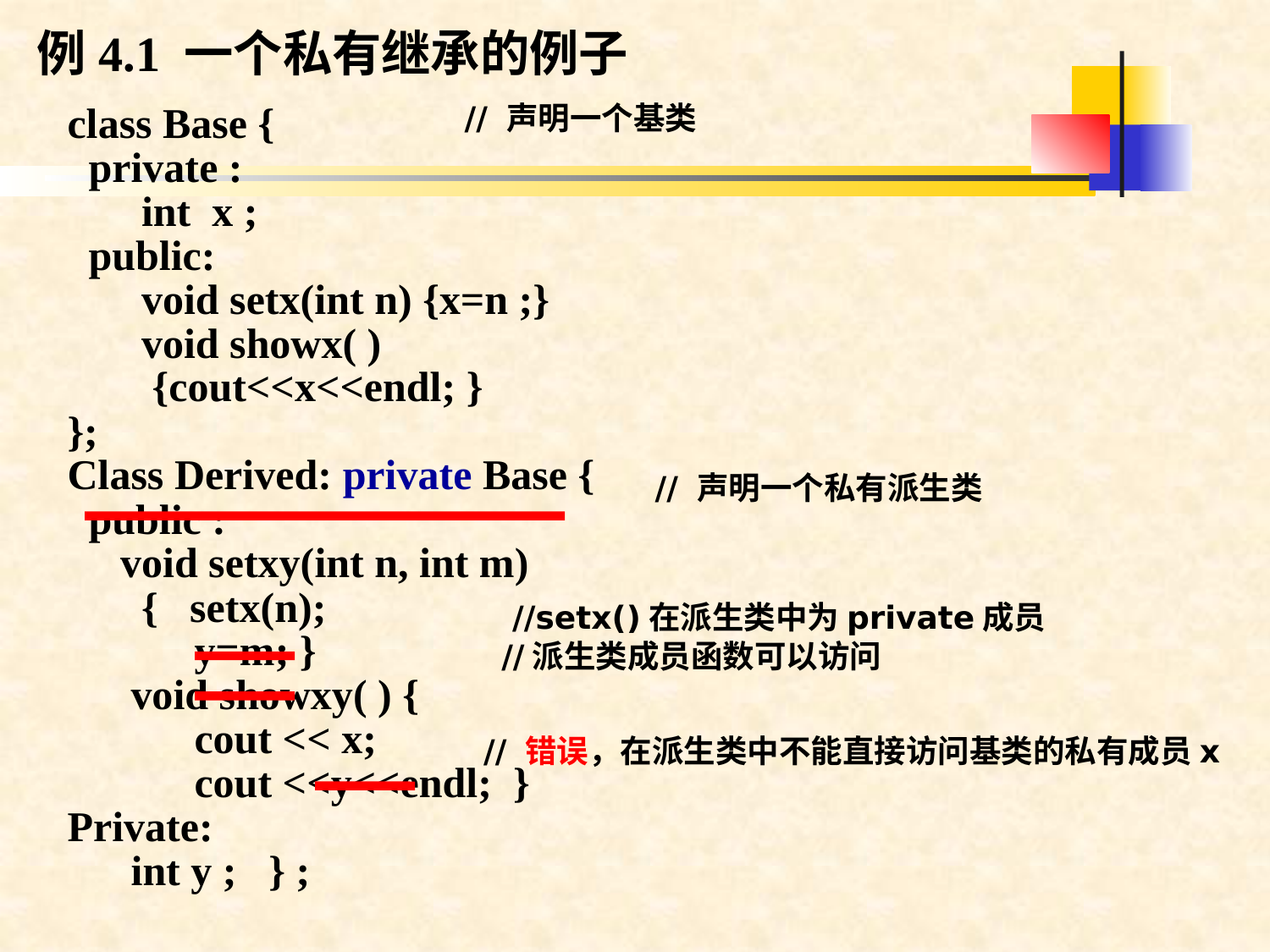

例4.1 一个私有继承的例子
// 声明一个基类
class Base {
  private :
       int  x ;
  public:
       void setx(int n) {x=n ;}
       void showx( )
        {cout<<x<<endl; }
};
Class Derived: private Base {
  public :
     void setxy(int n, int m)
       {   setx(n);
            y=m; }
      void showxy( ) {
            cout << x;
            cout <<y<<endl;  }
Private:
      int y ;   } ;

// 声明一个私有派生类

     //setx()在派生类中为private成员
    //派生类成员函数可以访问

// 错误，在派生类中不能直接访问基类的私有成员x